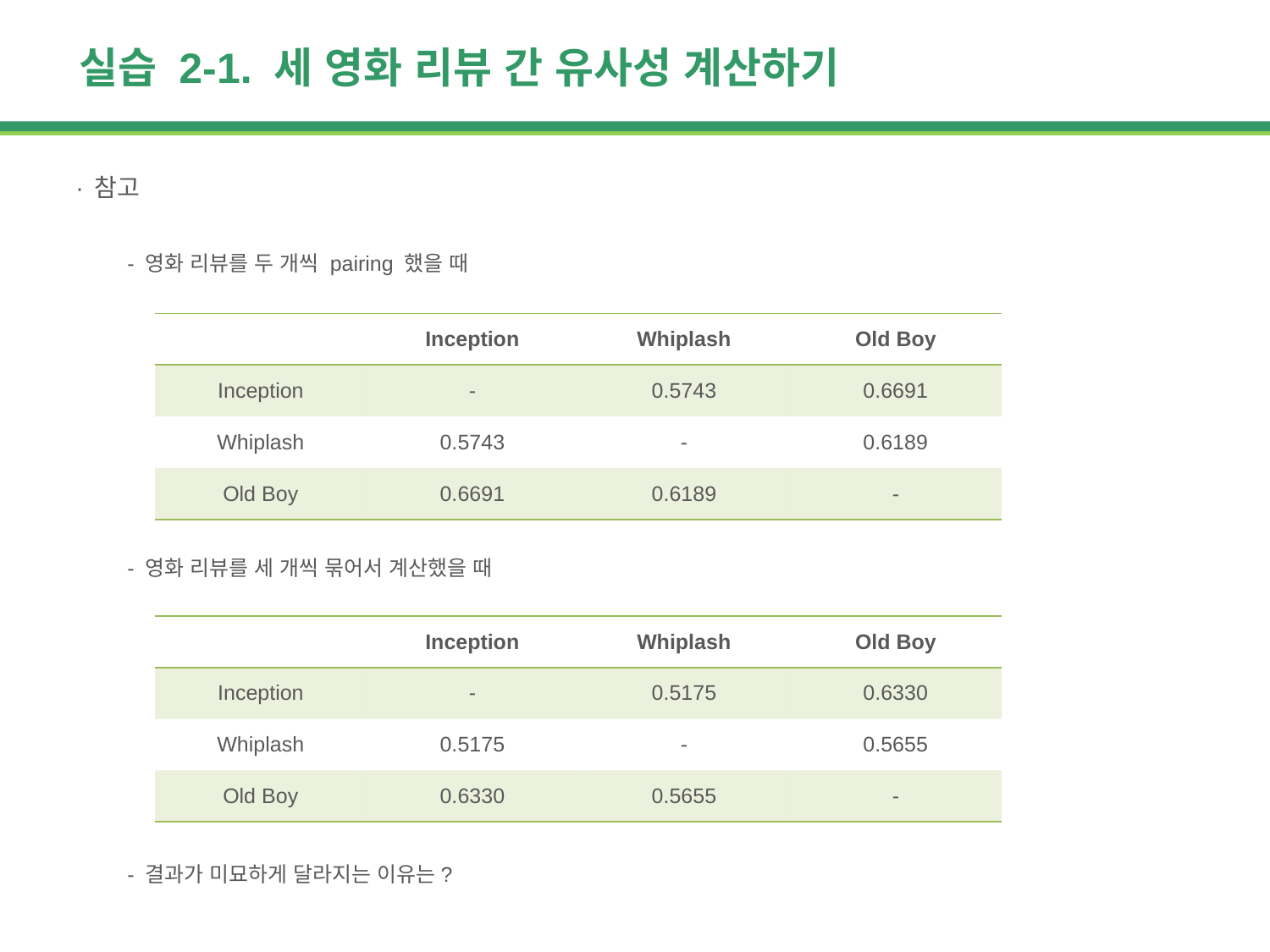

실습 2-1. 세 영화 리뷰 간 유사성 계산하기

∙ 참고
- 영화 리뷰를 두 개씩 pairing 했을 때
|  | Inception | Whiplash | Old Boy |
| --- | --- | --- | --- |
| Inception | - | 0.5743 | 0.6691 |
| Whiplash | 0.5743 | - | 0.6189 |
| Old Boy | 0.6691 | 0.6189 | - |
- 영화 리뷰를 세 개씩 묶어서 계산했을 때
|  | Inception | Whiplash | Old Boy |
| --- | --- | --- | --- |
| Inception | - | 0.5175 | 0.6330 |
| Whiplash | 0.5175 | - | 0.5655 |
| Old Boy | 0.6330 | 0.5655 | - |
- 결과가 미묘하게 달라지는 이유는?